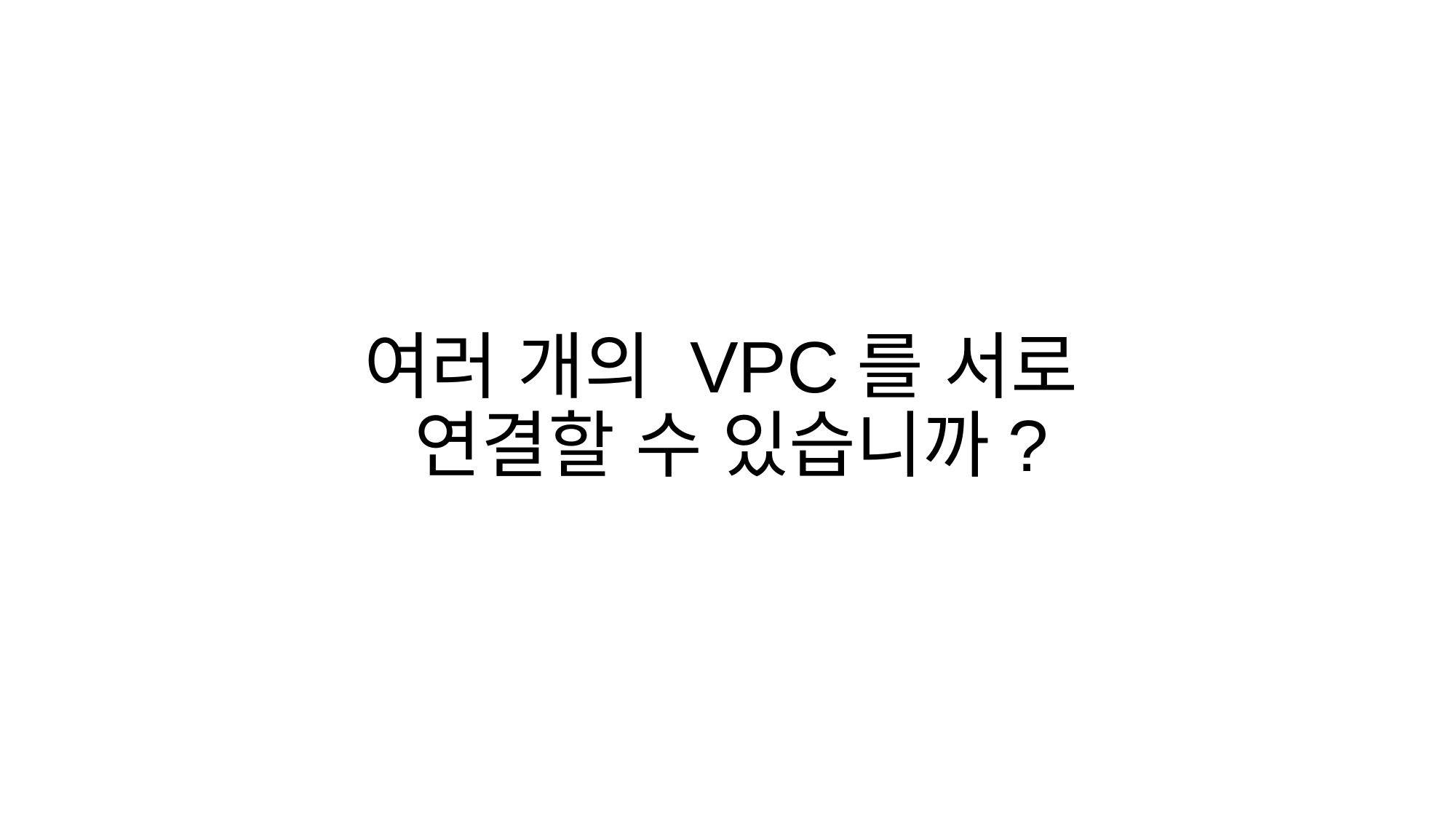

# 여러 개의 VPC를 서로 연결할 수 있습니까?